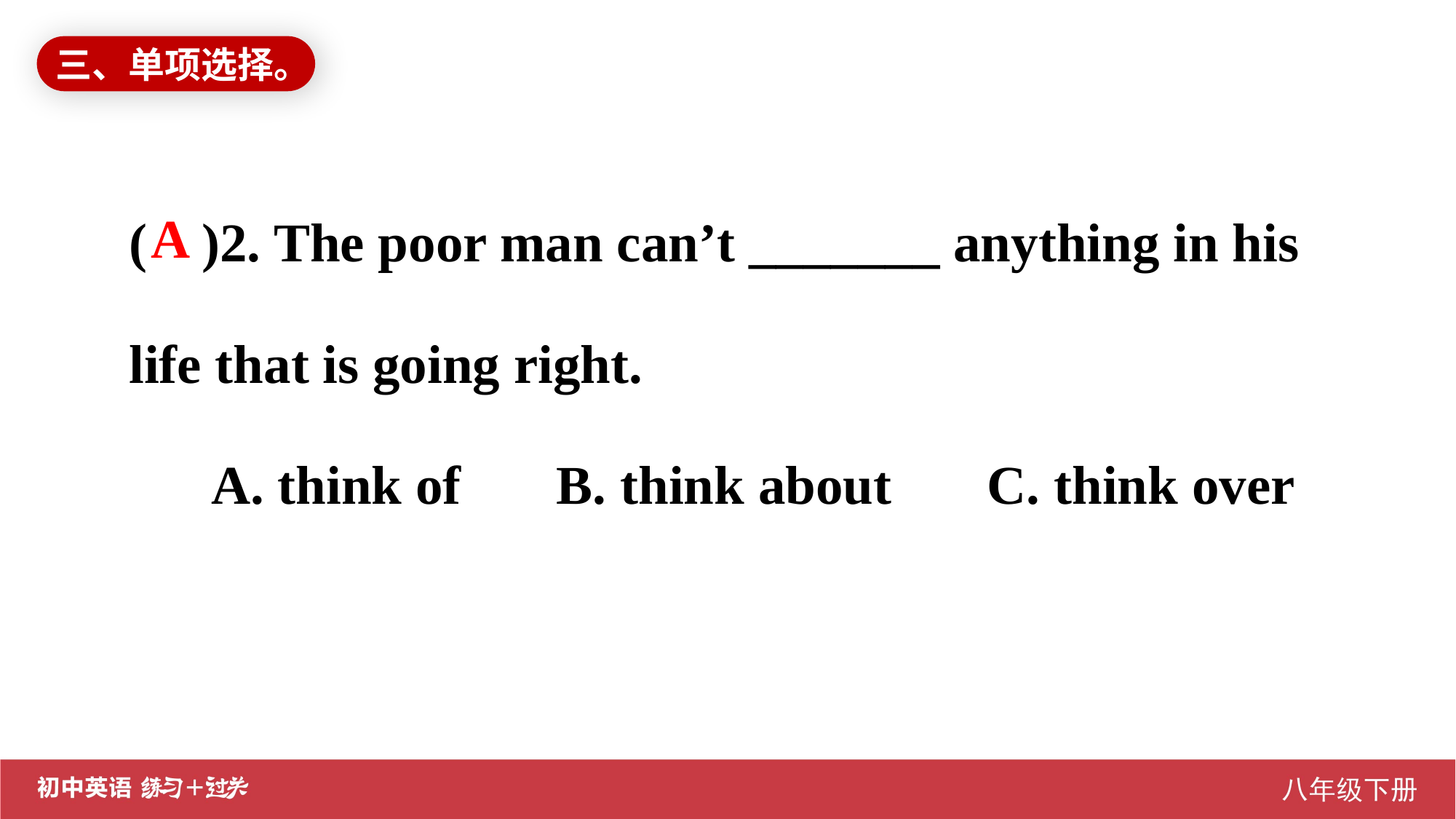

三、单项选择。
(    )2. The poor man can’t _______ anything in his life that is going right.
      A. think of       B. think about       C. think over
A